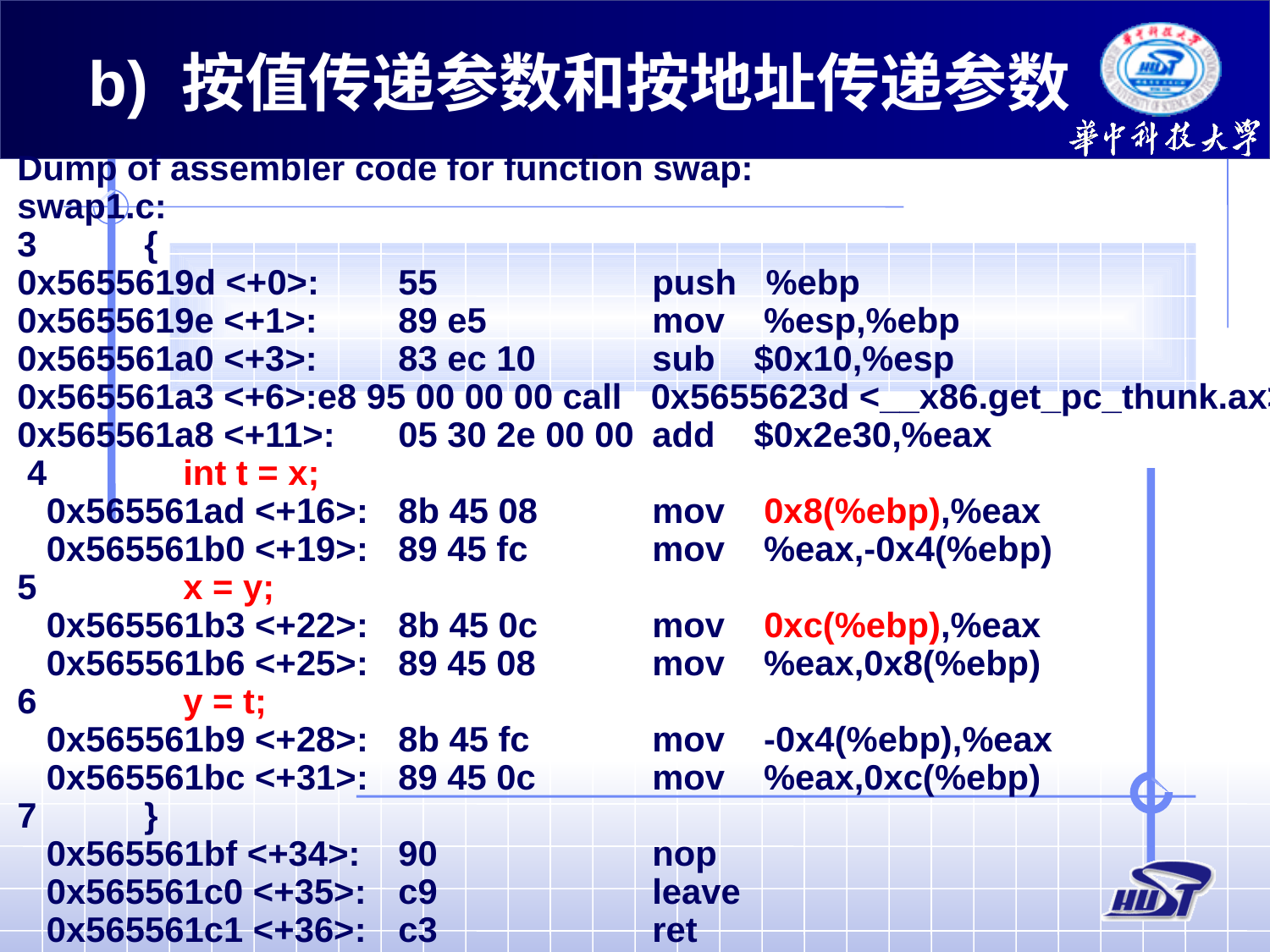

b) 按值传递参数和按地址传递参数
Dump of assembler code for function swap:
swap1.c:
3	{
0x5655619d <+0>:	55		push   %ebp
0x5655619e <+1>:	89 e5		mov    %esp,%ebp
0x565561a0 <+3>:	83 ec 10	sub    $0x10,%esp
0x565561a3 <+6>:e8 95 00 00 00 call   0x5655623d <__x86.get_pc_thunk.ax>
0x565561a8 <+11>:	05 30 2e 00 00	add    $0x2e30,%eax
 4	    int t = x;
   0x565561ad <+16>:	8b 45 08	mov    0x8(%ebp),%eax
   0x565561b0 <+19>:	89 45 fc	mov    %eax,-0x4(%ebp)
5	    x = y;
   0x565561b3 <+22>:	8b 45 0c	mov    0xc(%ebp),%eax
   0x565561b6 <+25>:	89 45 08	mov    %eax,0x8(%ebp)
6	    y = t;
   0x565561b9 <+28>:	8b 45 fc	mov    -0x4(%ebp),%eax
   0x565561bc <+31>:	89 45 0c	mov    %eax,0xc(%ebp)
7	}
   0x565561bf <+34>:	90		nop
   0x565561c0 <+35>:	c9		leave
   0x565561c1 <+36>:	c3		ret